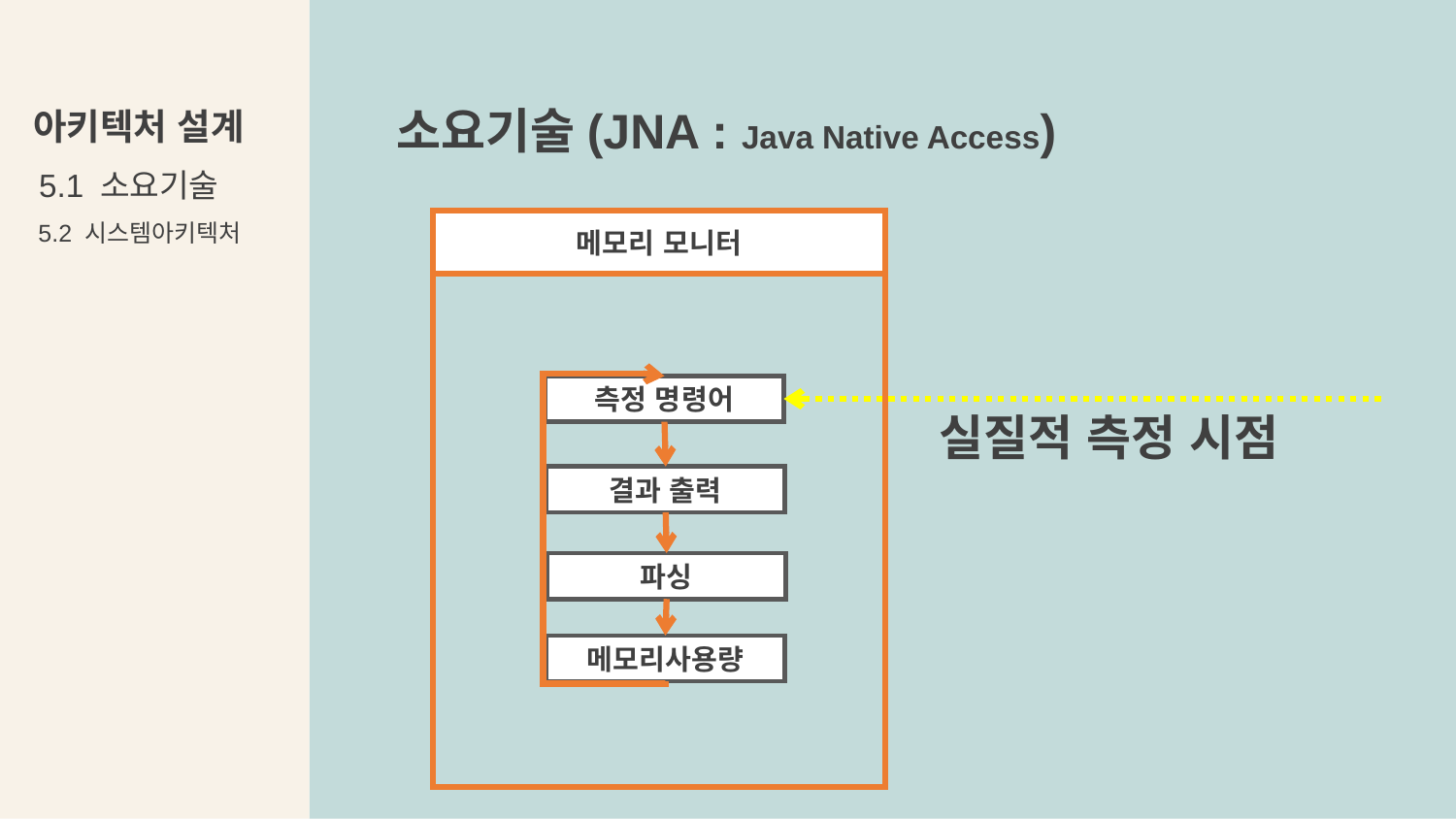

소요기술(JNA : Java Native Access)
아키텍처 설계
5.1 소요기술
5.2 시스템아키텍처
메모리 모니터

측정 명령어
실질적 측정 시점
결과 출력
파싱
메모리사용량